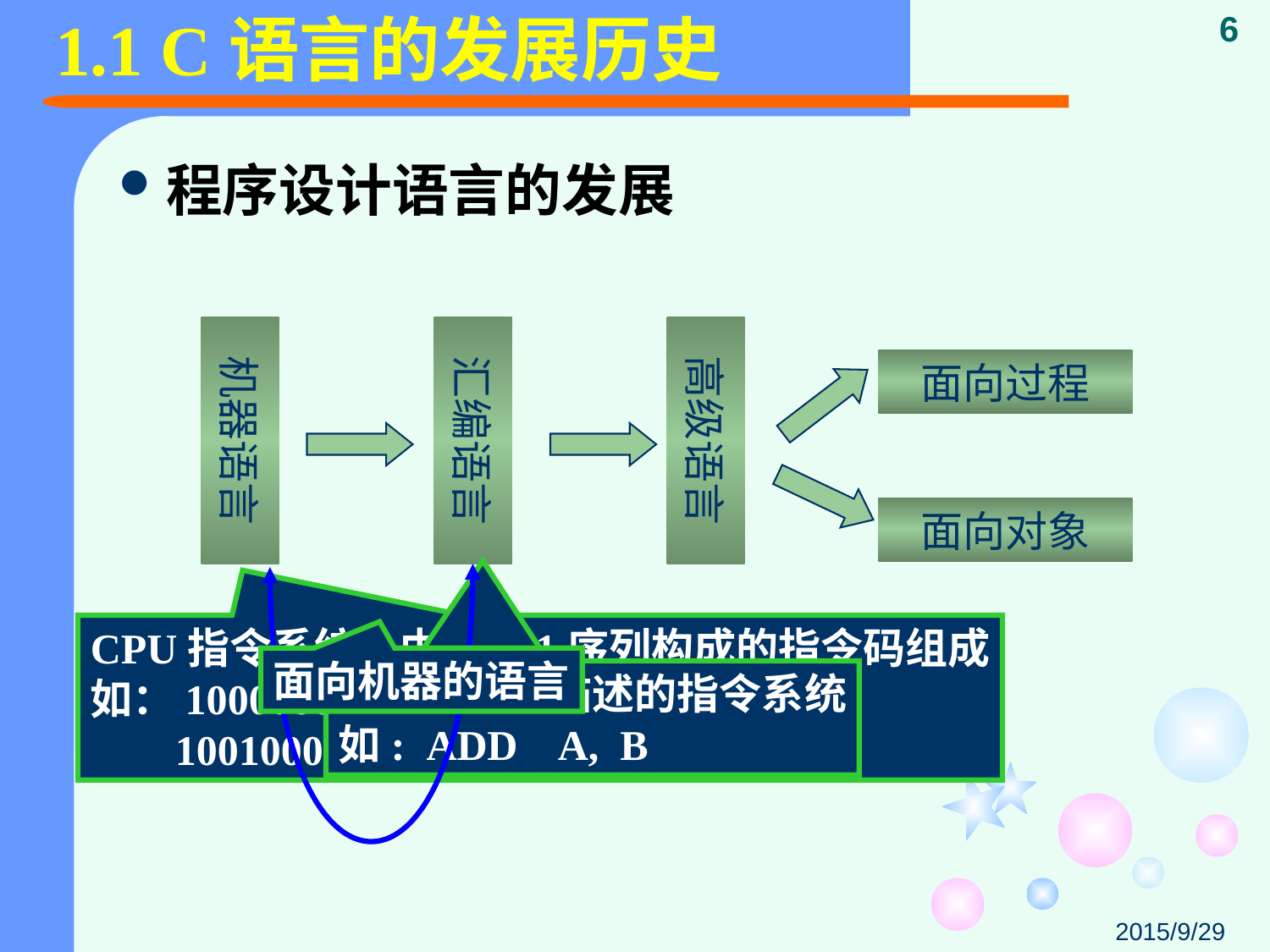

# 1.1 C语言的发展历史
6
程序设计语言的发展
机器语言
汇编语言
高级语言
面向过程

面向对象
面向机器的语言
CPU指令系统，由0、1序列构成的指令码组成
如：10000000      加
        10010000      减
用助记符号描述的指令系统
如:  ADD    A,  B
2015/9/29